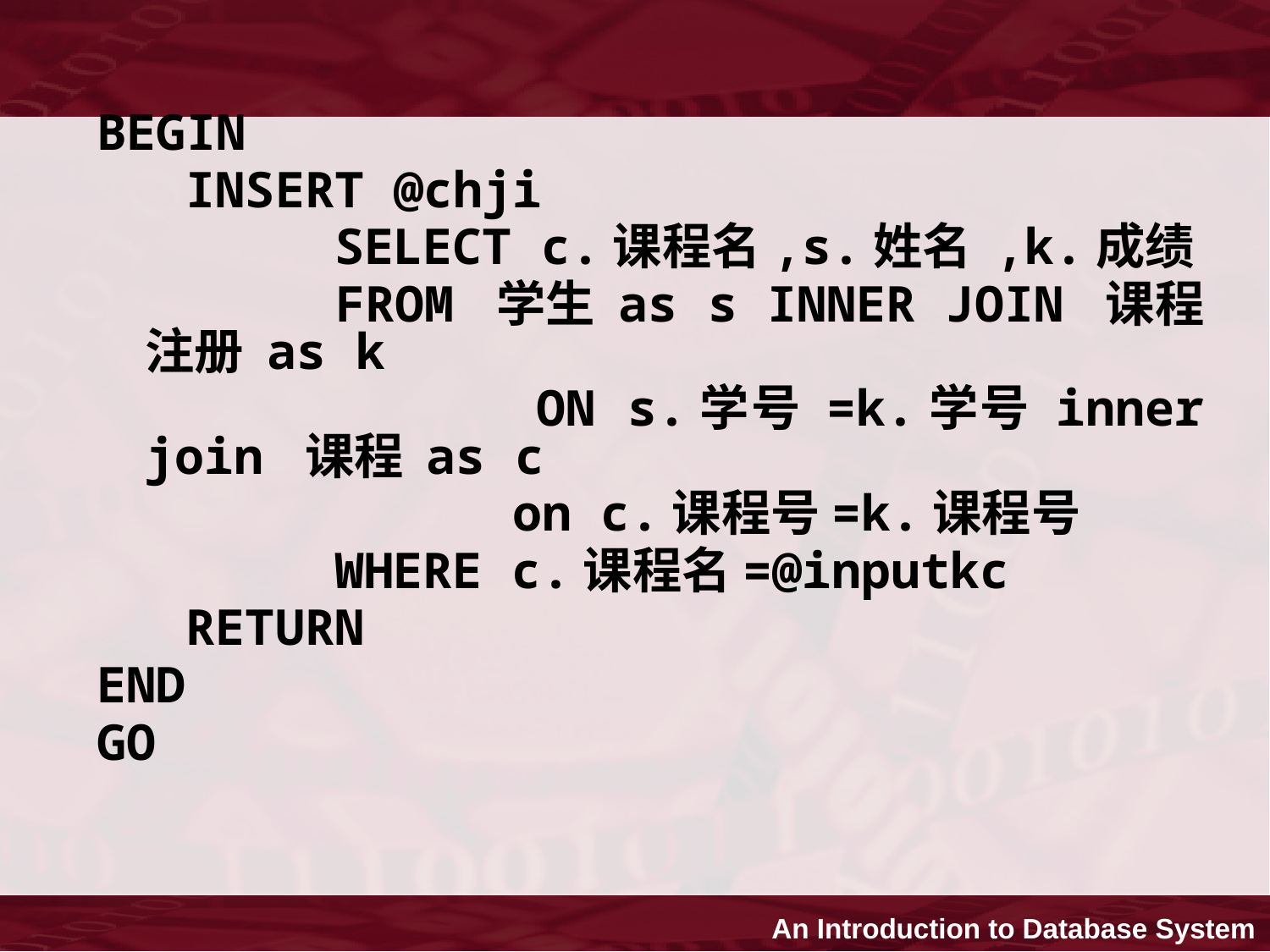

BEGIN
   INSERT @chji
        SELECT c.课程名,s.姓名 ,k.成绩
        FROM 学生 as s INNER JOIN 课程注册 as k
              ON s.学号 =k.学号 inner join 课程 as c
              on c.课程号=k.课程号
        WHERE c.课程名=@inputkc
   RETURN
END
GO